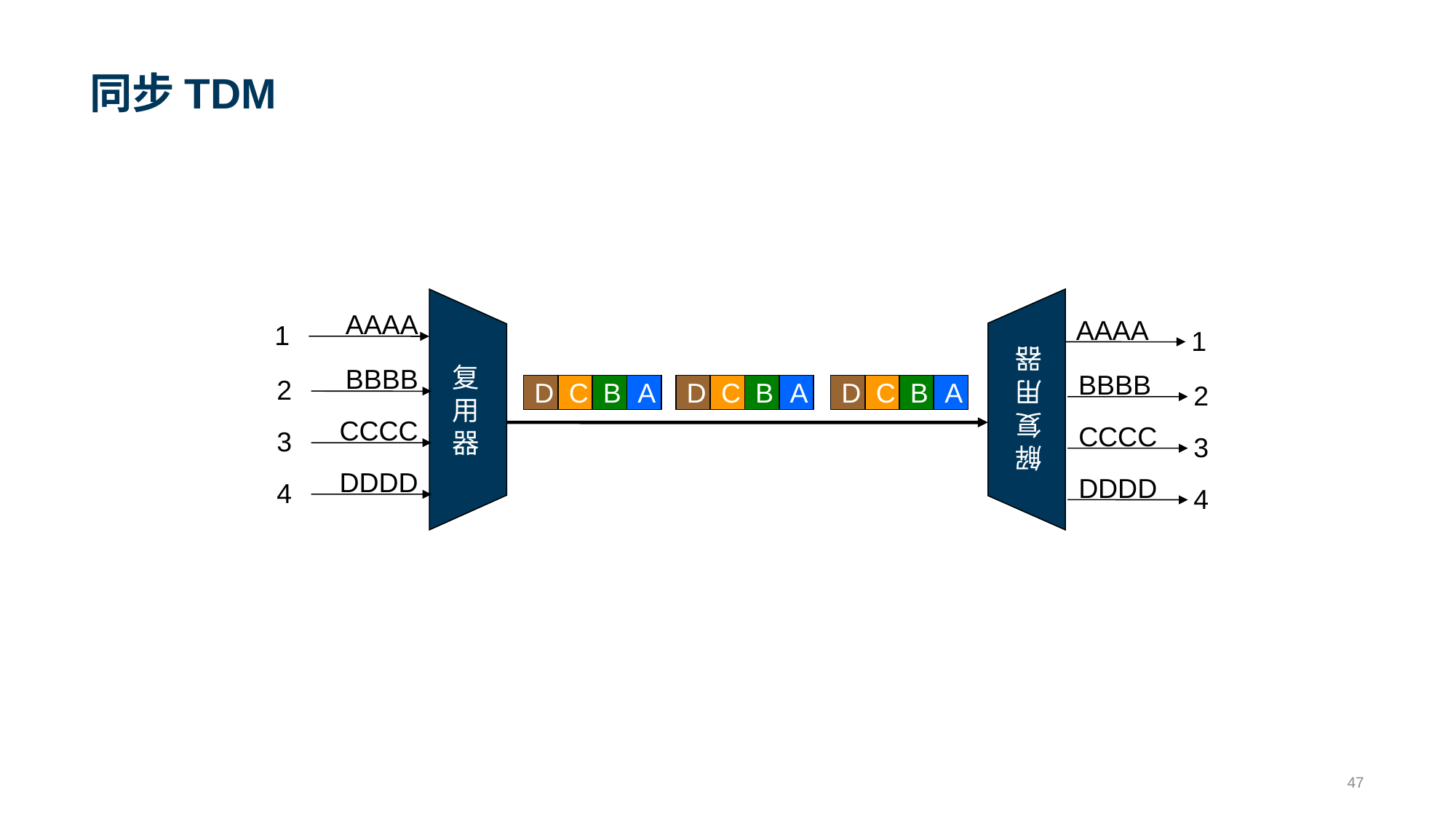

# 同步TDM
AAAA
AAAA
1
1

BBBB
BBBB
2
复
用
器
解
复
用
器
2
D
C
B
A
D
C
B
A
D
C
B
A

CCCC
CCCC
3

3

DDDD
DDDD
4
4

47